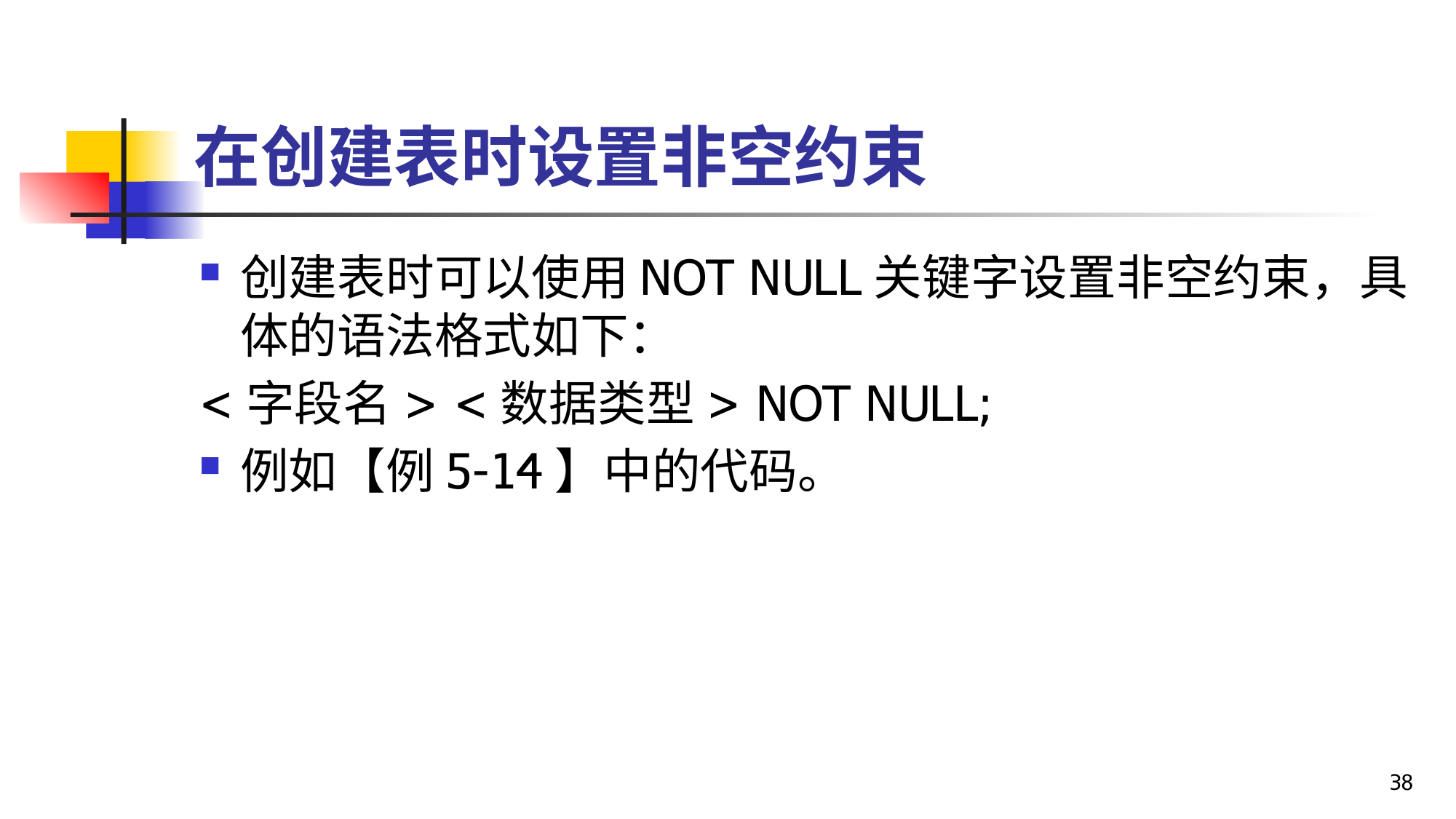

# 在创建表时设置非空约束
创建表时可以使用NOT NULL关键字设置非空约束，具体的语法格式如下：
<字段名> <数据类型> NOT NULL;
例如【例5-14】中的代码。

38